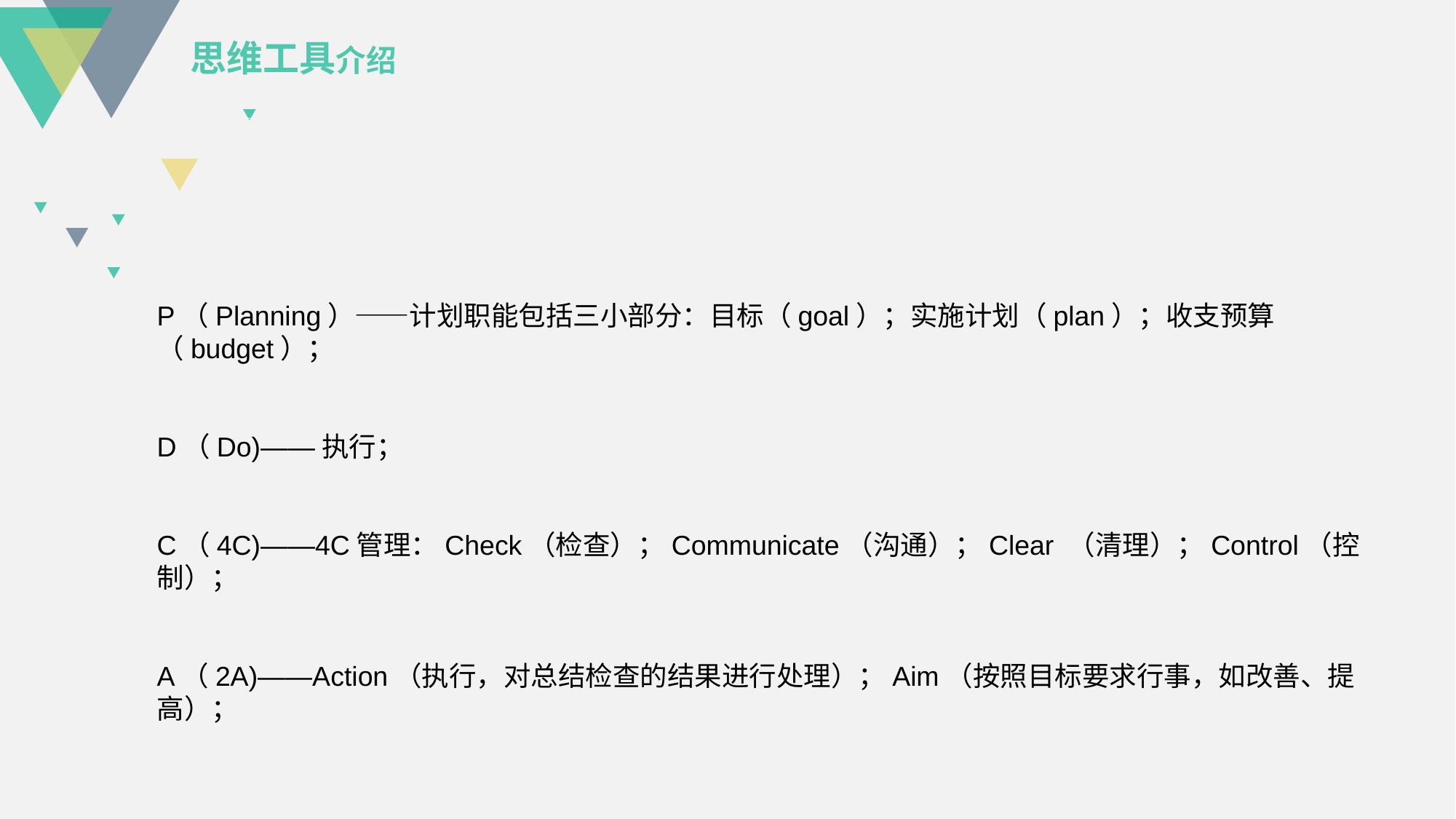

思维工具介绍
P（Planning）——计划职能包括三小部分：目标（goal）；实施计划（plan）；收支预算（budget）；

D（Do)——执行；

C（4C)——4C管理：Check（检查）；Communicate（沟通）；Clear （清理）；Control（控制）；

A（2A)——Action（执行，对总结检查的结果进行处理）；Aim（按照目标要求行事，如改善、提高）；